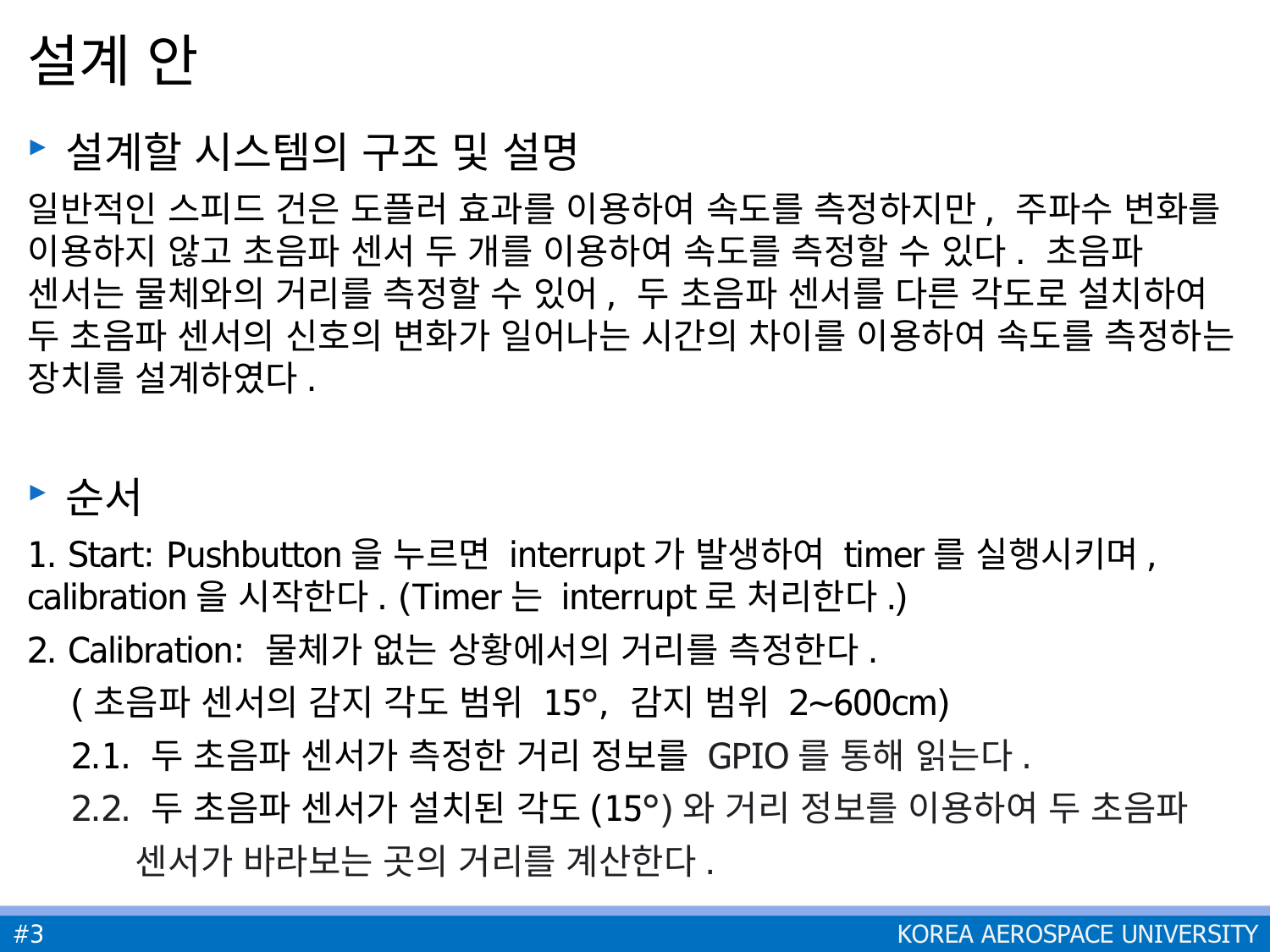

# 설계 안
설계할 시스템의 구조 및 설명
일반적인 스피드 건은 도플러 효과를 이용하여 속도를 측정하지만, 주파수 변화를 이용하지 않고 초음파 센서 두 개를 이용하여 속도를 측정할 수 있다. 초음파 센서는 물체와의 거리를 측정할 수 있어, 두 초음파 센서를 다른 각도로 설치하여 두 초음파 센서의 신호의 변화가 일어나는 시간의 차이를 이용하여 속도를 측정하는 장치를 설계하였다.

순서
1. Start: Pushbutton을 누르면 interrupt가 발생하여 timer를 실행시키며, calibration을 시작한다. (Timer는 interrupt로 처리한다.)
2. Calibration: 물체가 없는 상황에서의 거리를 측정한다.
    (초음파 센서의 감지 각도 범위 15°, 감지 범위 2~600cm)
    2.1. 두 초음파 센서가 측정한 거리 정보를 GPIO를 통해 읽는다.
    2.2. 두 초음파 센서가 설치된 각도(15°)와 거리 정보를 이용하여 두 초음파
          센서가 바라보는 곳의 거리를 계산한다.

#3